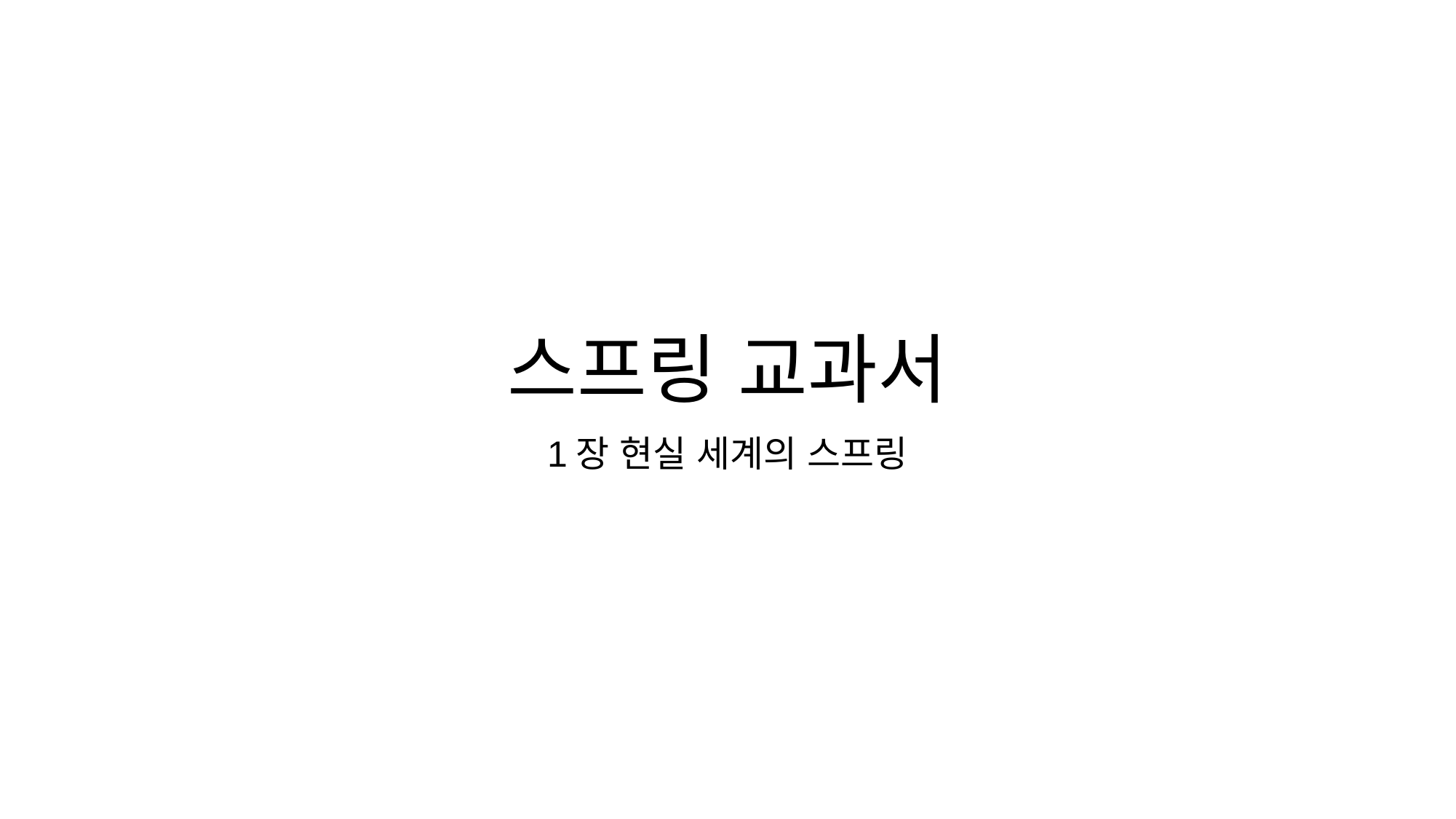

# 스프링 교과서
1장 현실 세계의 스프링